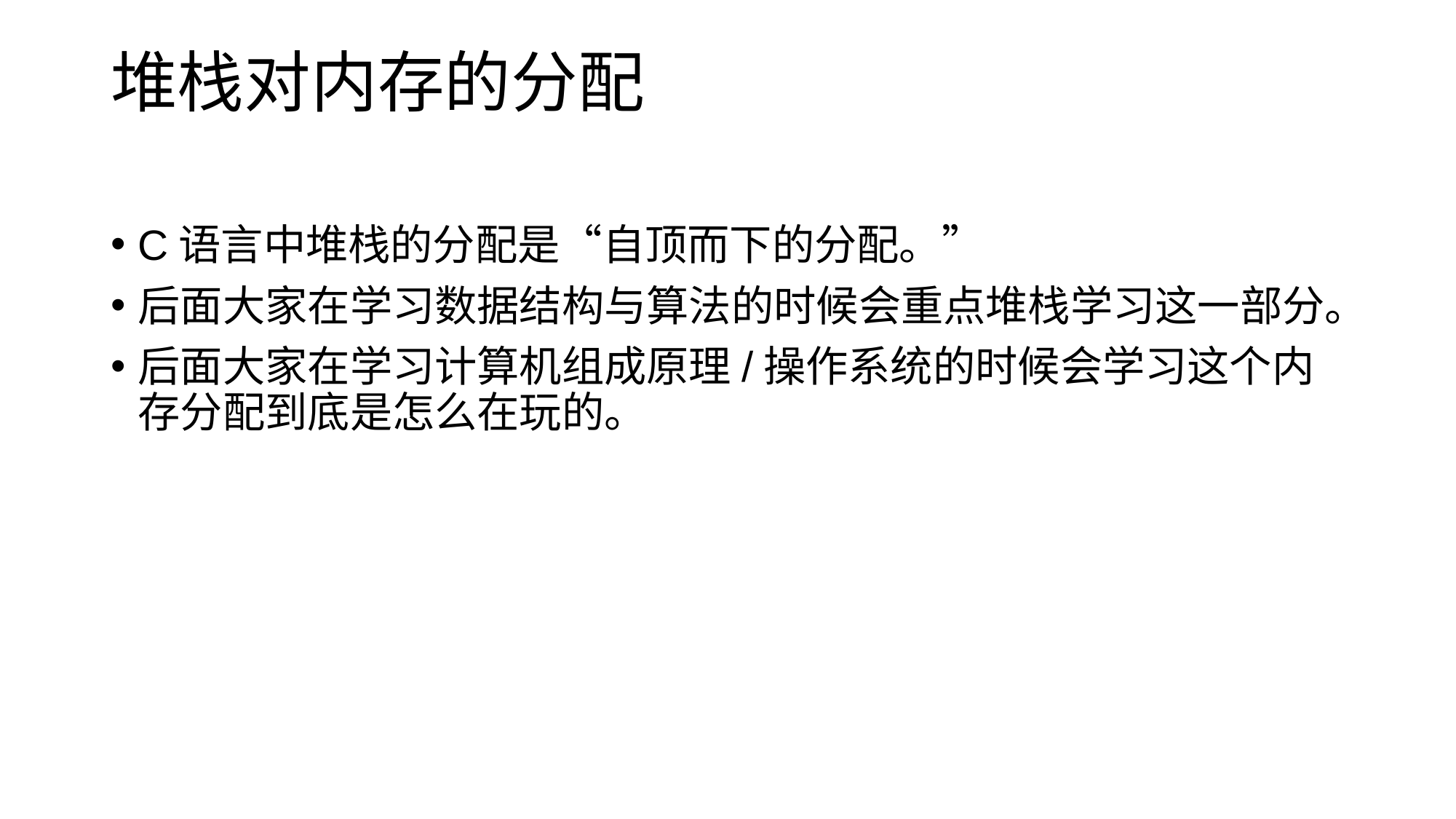

# 堆栈对内存的分配
C语言中堆栈的分配是“自顶而下的分配。”
后面大家在学习数据结构与算法的时候会重点堆栈学习这一部分。
后面大家在学习计算机组成原理/操作系统的时候会学习这个内存分配到底是怎么在玩的。